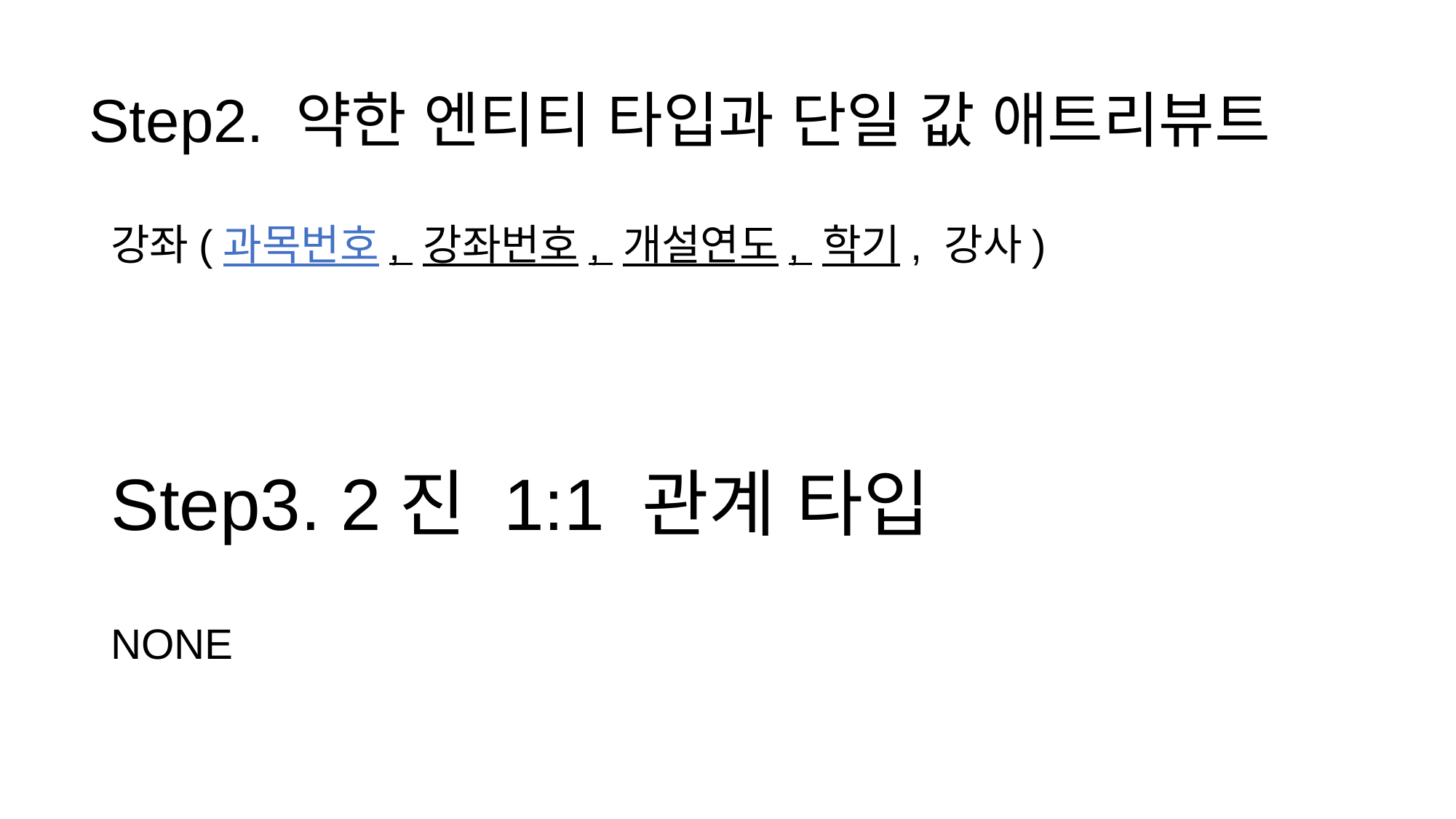

# Step2. 약한 엔티티 타입과 단일 값 애트리뷰트
강좌(과목번호, 강좌번호, 개설연도, 학기, 강사)

Step3. 2진 1:1 관계 타입

NONE